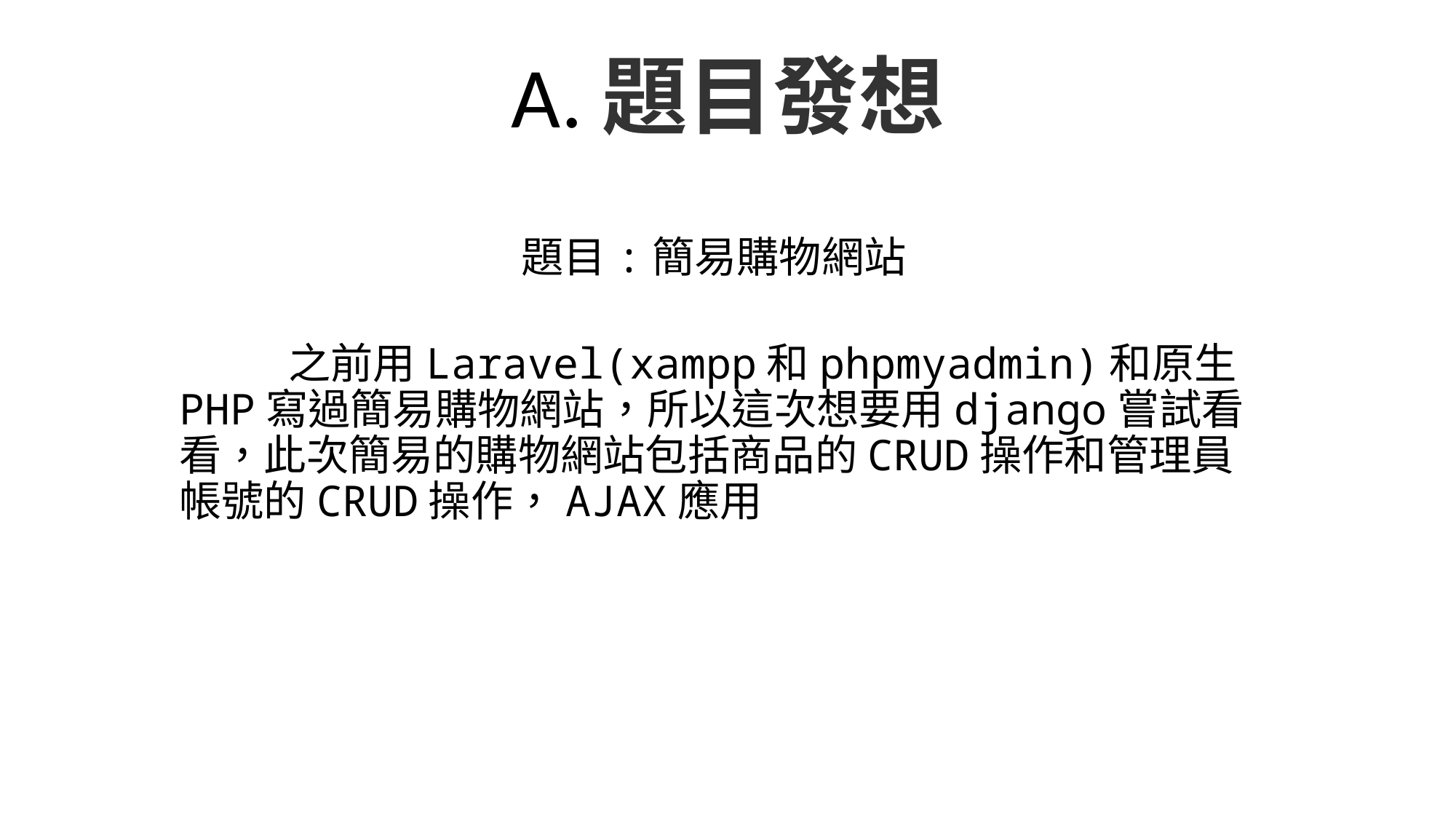

# A.題目發想
題目:簡易購物網站
	之前用Laravel(xampp和phpmyadmin)和原生PHP寫過簡易購物網站，所以這次想要用django嘗試看看，此次簡易的購物網站包括商品的CRUD操作和管理員帳號的CRUD操作，AJAX應用